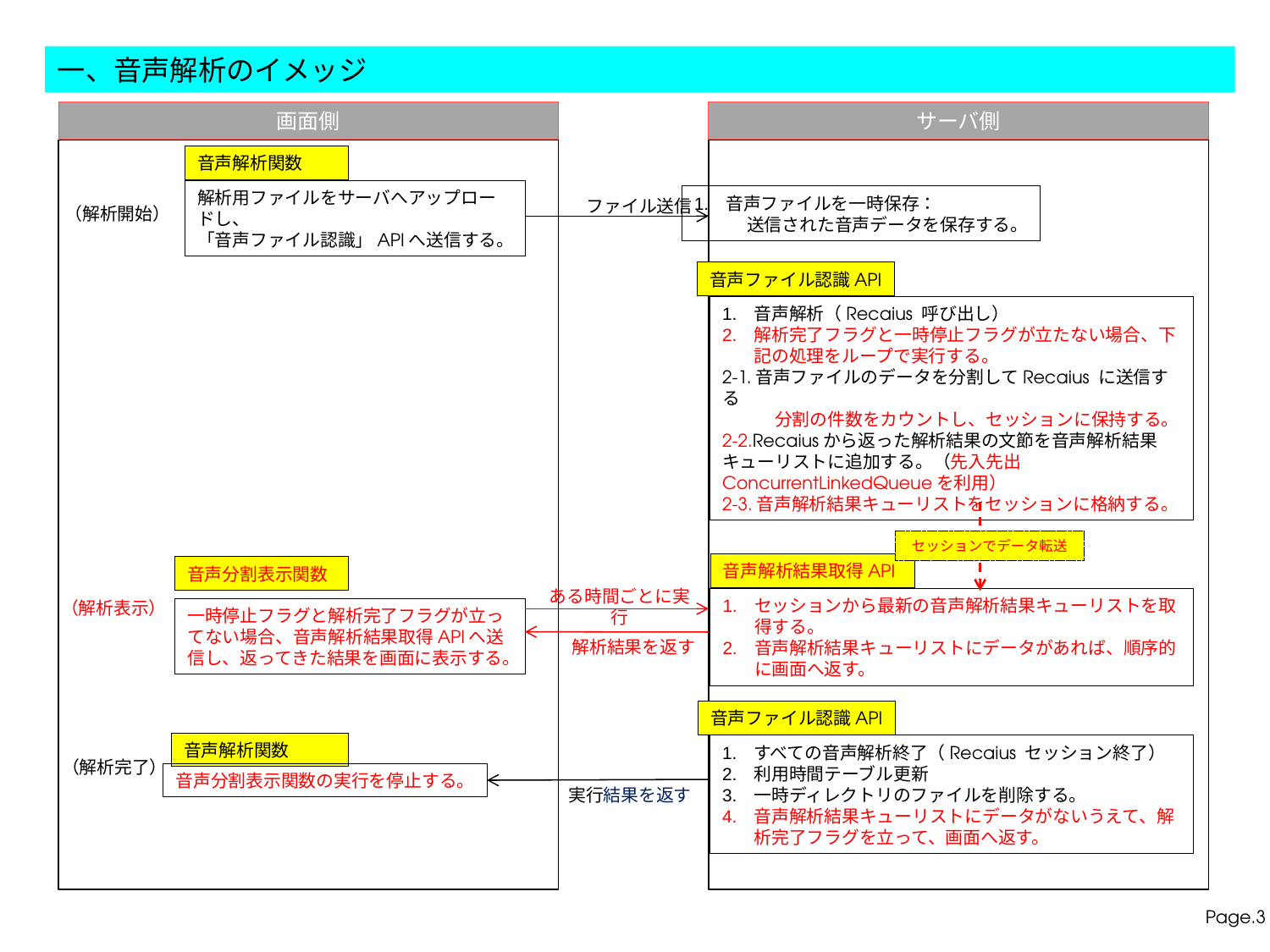

一、音声解析のイメッジ
画面側
サーバ側

音声解析関数
解析用ファイルをサーバへアップロードし、
「音声ファイル認識」APIへ送信する。
ファイル送信
音声ファイルを一時保存：
　　　送信された音声データを保存する。
（解析開始）
音声ファイル認識API
音声解析（Recaius 呼び出し）
解析完了フラグと一時停止フラグが立たない場合、下記の処理をループで実行する。
2-1.音声ファイルのデータを分割してRecaius に送信する
　　　分割の件数をカウントし、セッションに保持する。
2-2.Recaiusから返った解析結果の文節を音声解析結果キューリストに追加する。（先入先出ConcurrentLinkedQueueを利用）
2-3.音声解析結果キューリストをセッションに格納する。
セッションでデータ転送
音声解析結果取得API
セッションから最新の音声解析結果キューリストを取得する。
音声解析結果キューリストにデータがあれば、順序的に画面へ返す。
音声分割表示関数
一時停止フラグと解析完了フラグが立ってない場合、音声解析結果取得APIへ送信し、返ってきた結果を画面に表示する。
ある時間ごとに実行
（解析表示）
解析結果を返す
音声ファイル認識API
音声解析関数
音声分割表示関数の実行を停止する。
すべての音声解析終了（Recaius セッション終了）
利用時間テーブル更新
一時ディレクトリのファイルを削除する。
音声解析結果キューリストにデータがないうえて、解析完了フラグを立って、画面へ返す。
（解析完了）
実行結果を返す